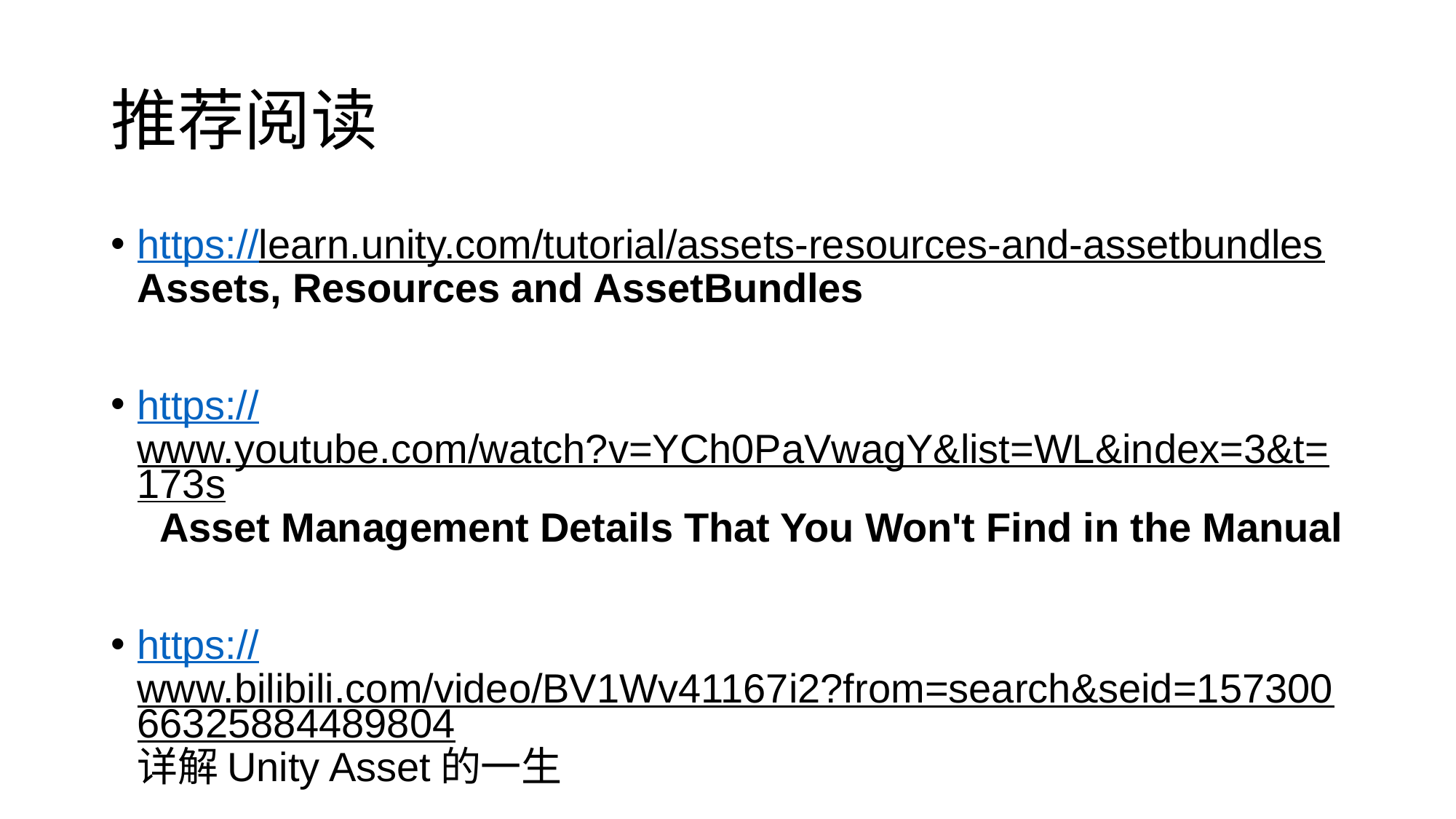

# 推荐阅读
https://learn.unity.com/tutorial/assets-resources-and-assetbundles  Assets, Resources and AssetBundles

https://www.youtube.com/watch?v=YCh0PaVwagY&list=WL&index=3&t=173s  Asset Management Details That You Won't Find in the Manual

https://www.bilibili.com/video/BV1Wv41167i2?from=search&seid=15730066325884489804详解Unity Asset的一生